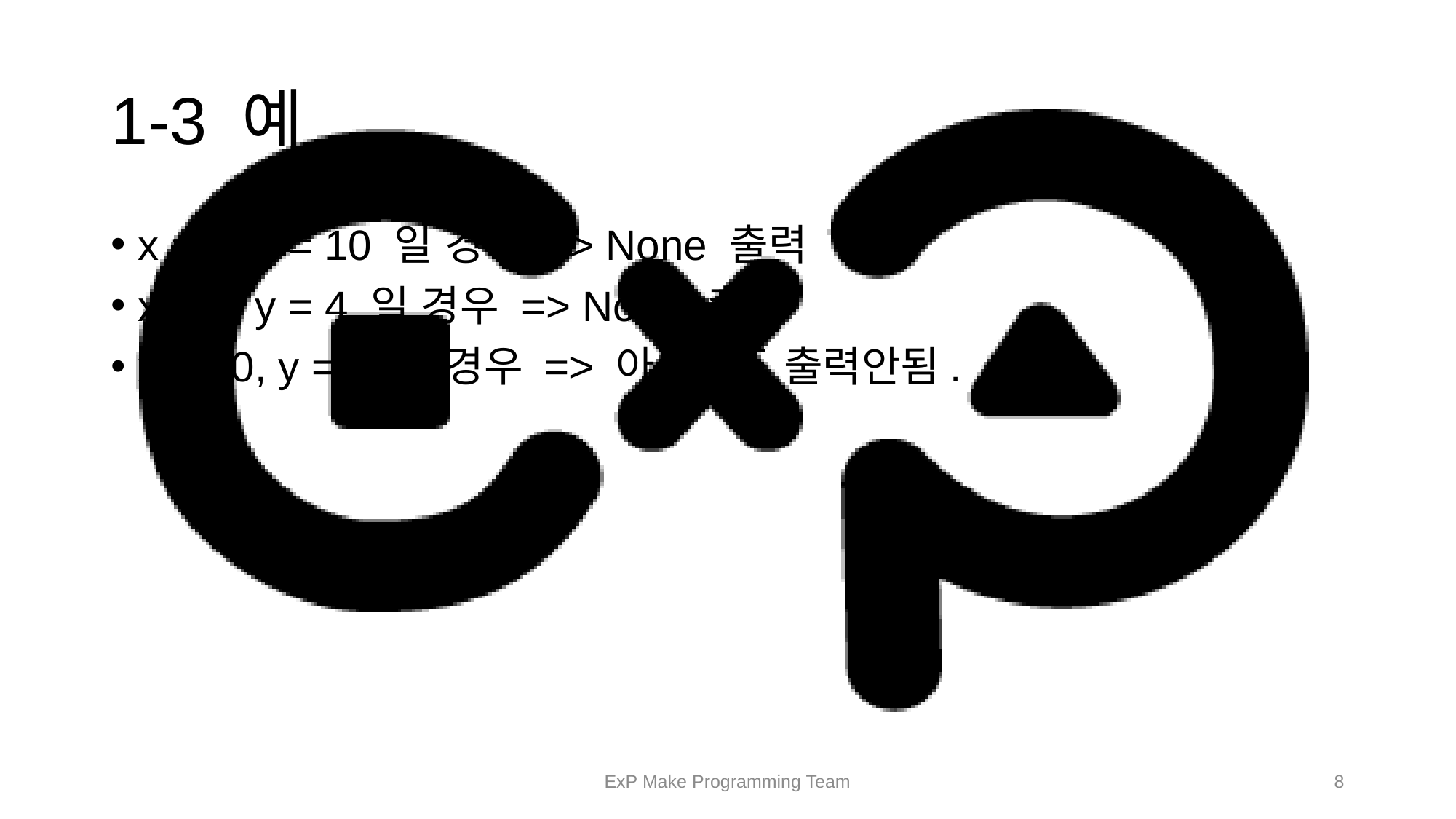

# 1-3 예
x = 2, y = 10 일 경우 => None 출력
x = 1, y = 4 일 경우 => None 출력
x = 10, y = 2 일 경우 => 아무것도 출력안됨.

ExP Make Programming Team
8